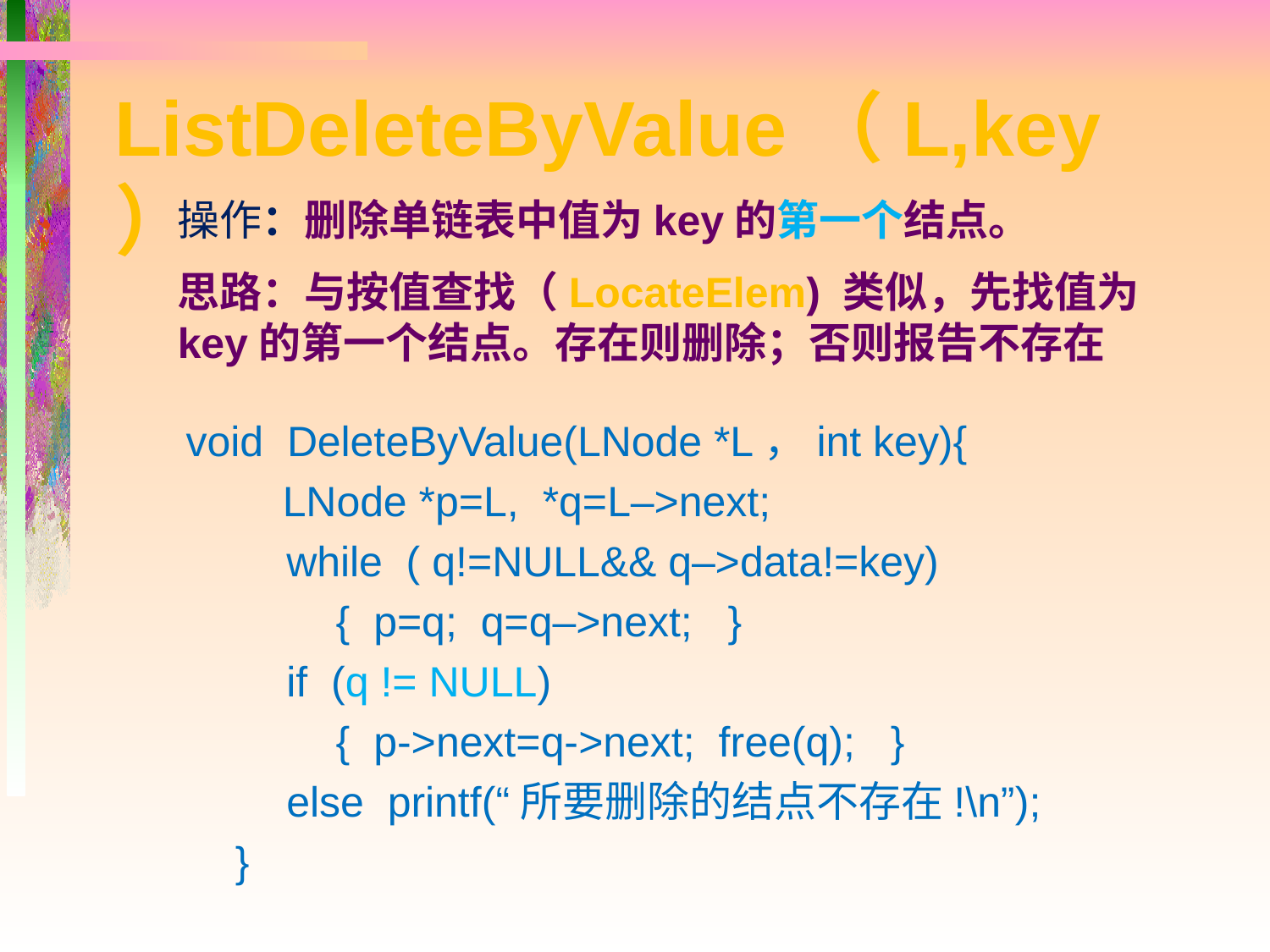

ListDeleteByValue（L,key）
操作：删除单链表中值为key的第一个结点。
思路：与按值查找（LocateElem) 类似，先找值为key的第一个结点。存在则删除；否则报告不存在
void  DeleteByValue(LNode *L，int key){
    LNode *p=L,  *q=L–>next;
while  ( q!=NULL&& q–>data!=key)
{  p=q;  q=q–>next;   }
if  (q != NULL)
{  p->next=q->next;  free(q);   }
else  printf(“所要删除的结点不存在!\n”);
}